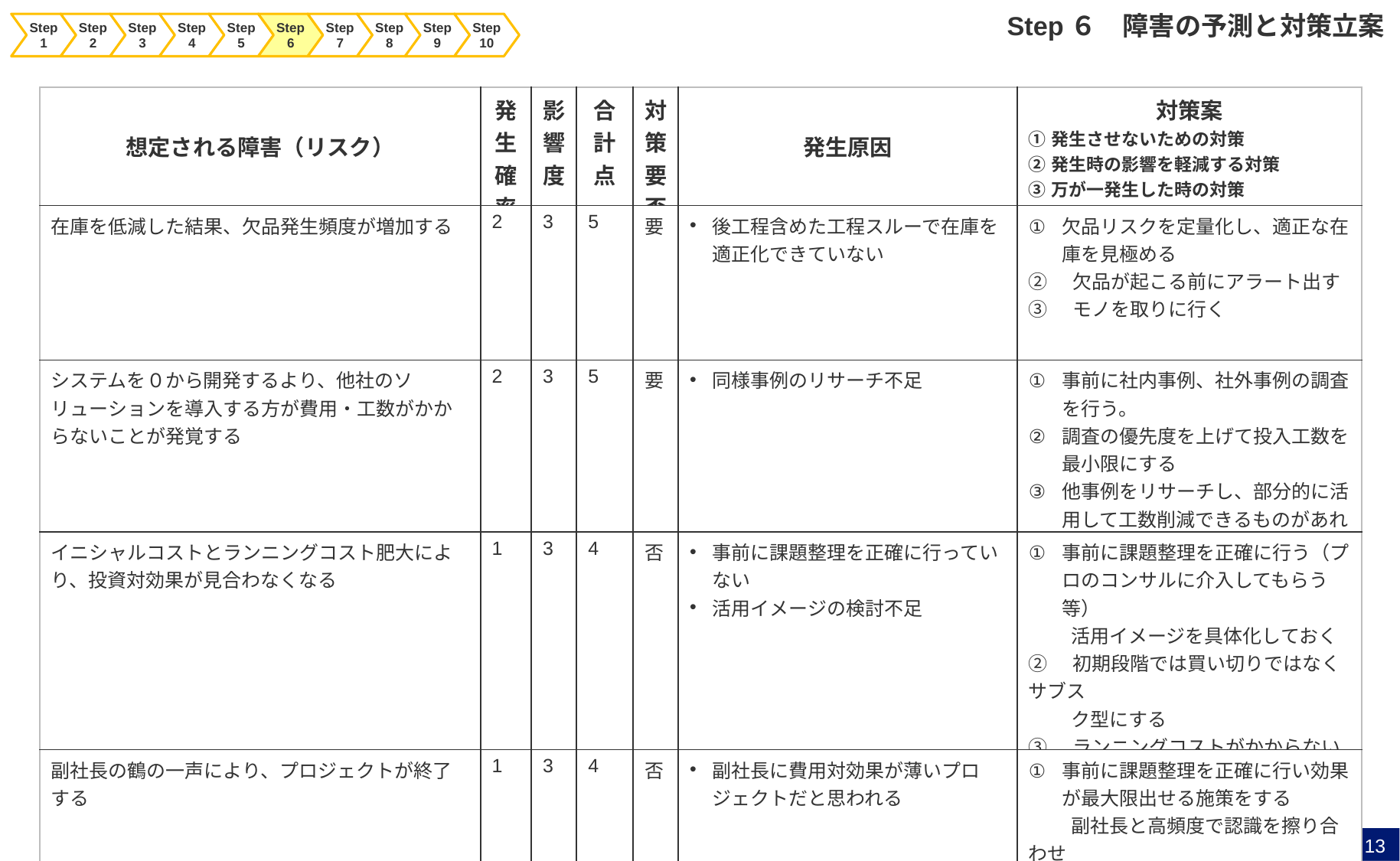

Step６　障害の予測と対策立案
Step1
Step2
Step3
Step4
Step5
Step6
Step7
Step8
Step9
Step10
| 想定される障害（リスク） | 発生 確率 | 影響度 | 合計点 | 対策要否 | 発生原因 | 対策案 ①発生させないための対策 ②発生時の影響を軽減する対策 ③万が一発生した時の対策 |
| --- | --- | --- | --- | --- | --- | --- |
| 在庫を低減した結果、欠品発生頻度が増加する | 2 | 3 | 5 | 要 | 後工程含めた工程スルーで在庫を適正化できていない | 欠品リスクを定量化し、適正な在庫を見極める ②　欠品が起こる前にアラート出す ③　モノを取りに行く |
| システムを０から開発するより、他社のソリューションを導入する方が費用・工数がかからないことが発覚する | 2 | 3 | 5 | 要 | 同様事例のリサーチ不足 | 事前に社内事例、社外事例の調査を行う。 調査の優先度を上げて投入工数を最小限にする 他事例をリサーチし、部分的に活用して工数削減できるものがあれば採用する |
| イニシャルコストとランニングコスト肥大により、投資対効果が見合わなくなる | 1 | 3 | 4 | 否 | 事前に課題整理を正確に行っていない 活用イメージの検討不足 | 事前に課題整理を正確に行う（プロのコンサルに介入してもらう等） 　　 活用イメージを具体化しておく ②　初期段階では買い切りではなくサブス 　　 ク型にする ③　ランニングコストがかからない対策に切り替える |
| 副社長の鶴の一声により、プロジェクトが終了する | 1 | 3 | 4 | 否 | 副社長に費用対効果が薄いプロジェクトだと思われる | 事前に課題整理を正確に行い効果が最大限出せる施策をする 　　 副社長と高頻度で認識を擦り合わせ 　 　する ②　本取り組みを応用できそうな部署と 　　 連携する　→　取り組みのノウハウを 　　 そこで活かす ③　構想を練り直し、再度取り組みの重要性を伝える。 |